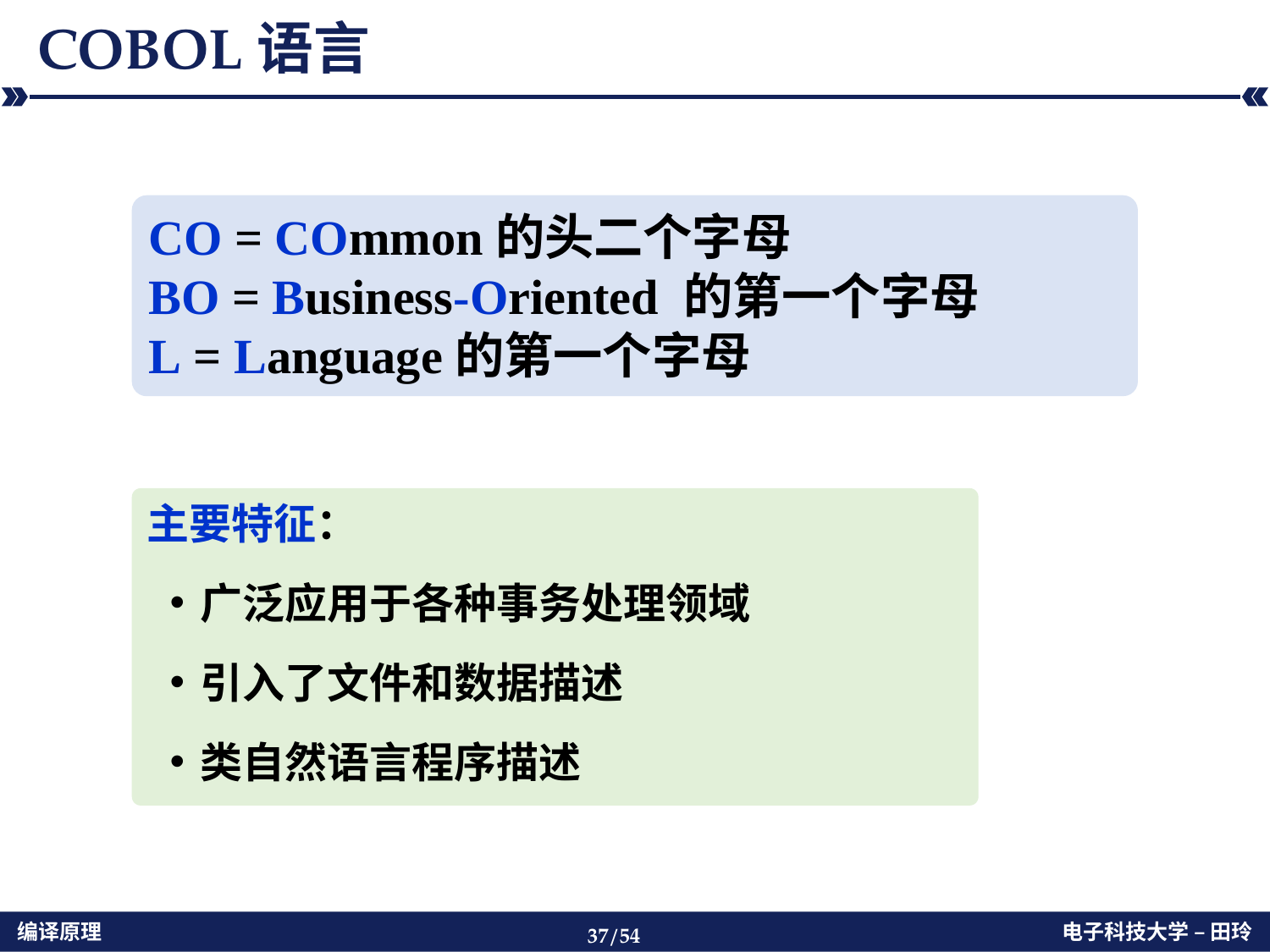

# COBOL语言
CO = COmmon的头二个字母
BO = Business-Oriented 的第一个字母
L = Language的第一个字母
主要特征：
广泛应用于各种事务处理领域
引入了文件和数据描述
类自然语言程序描述